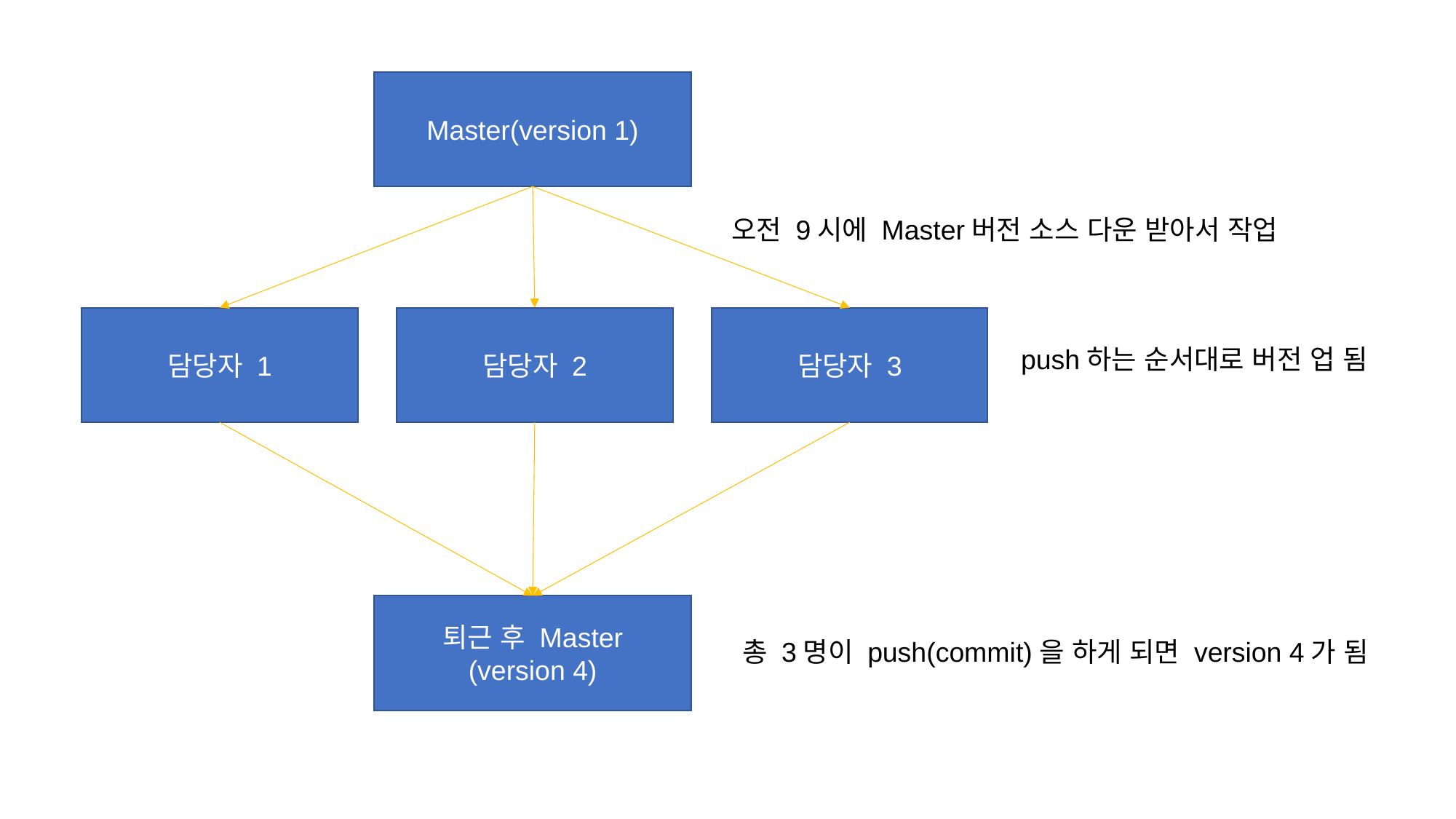

Master(version 1)
오전 9시에 Master버전 소스 다운 받아서 작업
담당자 1
담당자 2
담당자 3
push하는 순서대로 버전 업 됨
퇴근 후 Master
(version 4)
총 3명이 push(commit)을 하게 되면 version 4가 됨